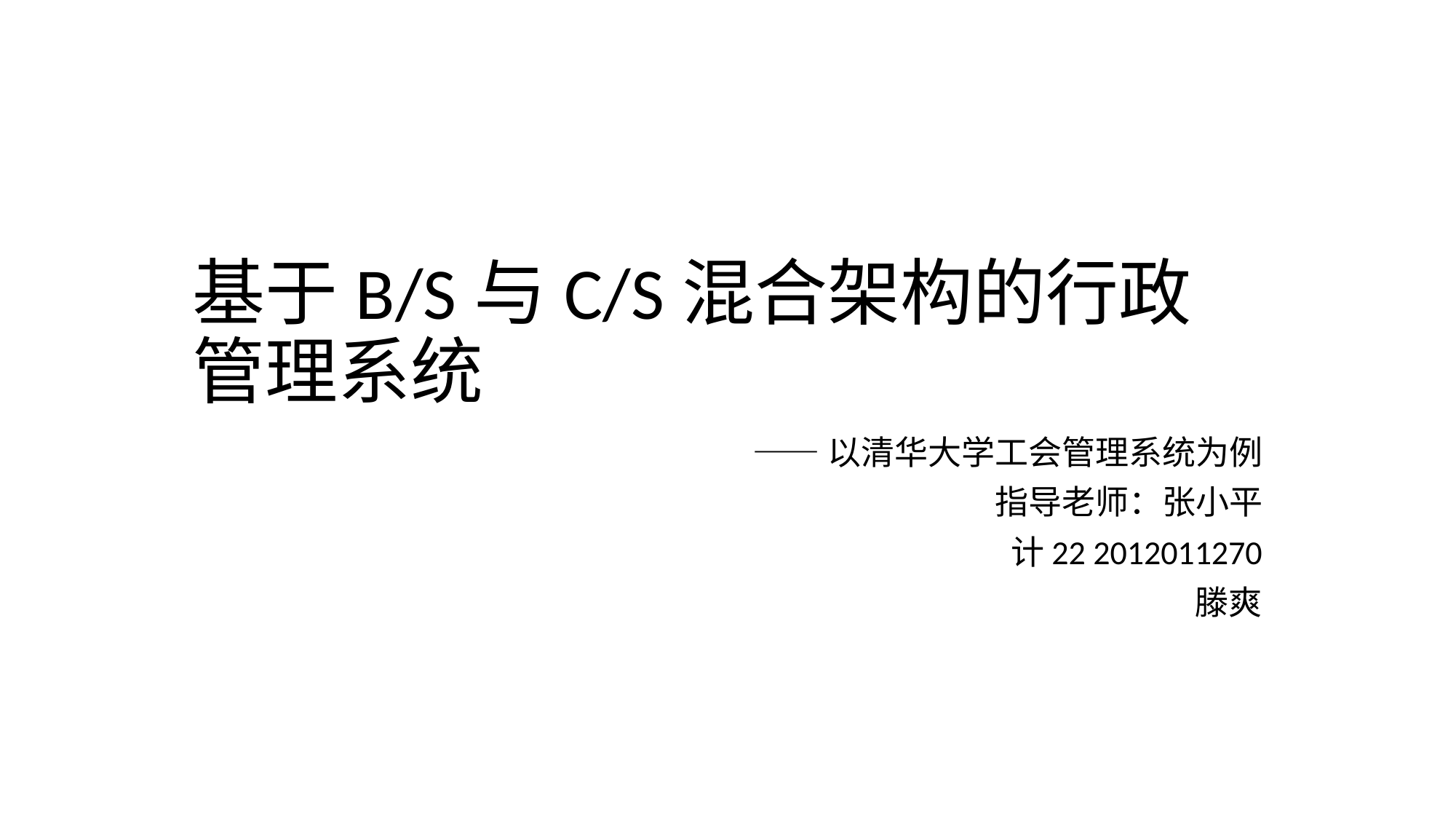

# 基于B/S与C/S混合架构的行政管理系统
——以清华大学工会管理系统为例
指导老师：张小平
计22 2012011270
滕爽